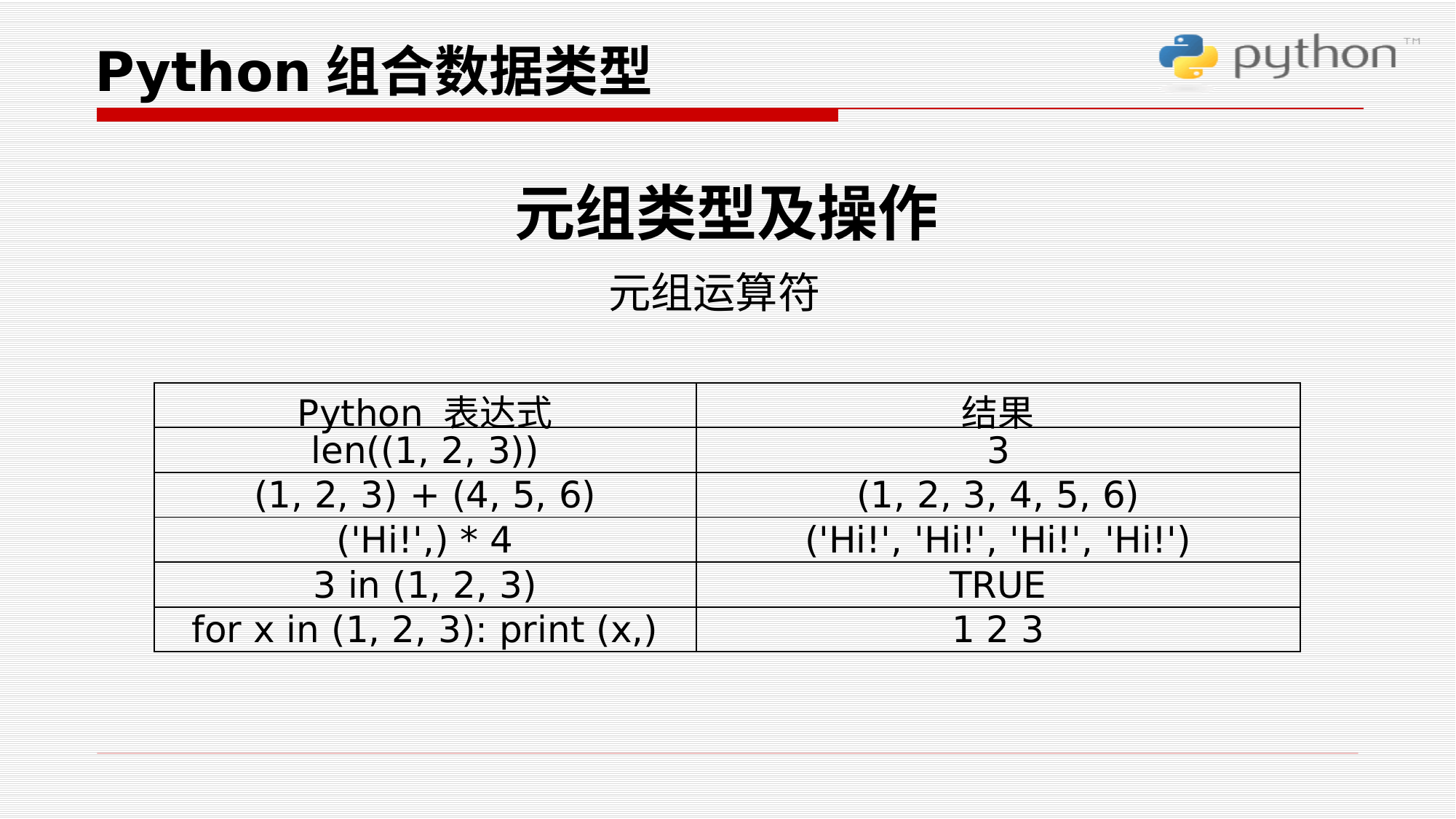

Python组合数据类型
元组类型及操作
元组运算符
| Python 表达式 | 结果 |
| --- | --- |
| len((1, 2, 3)) | 3 |
| (1, 2, 3) + (4, 5, 6) | (1, 2, 3, 4, 5, 6) |
| ('Hi!',) \* 4 | ('Hi!', 'Hi!', 'Hi!', 'Hi!') |
| 3 in (1, 2, 3) | TRUE |
| for x in (1, 2, 3): print (x,) | 1 2 3 |